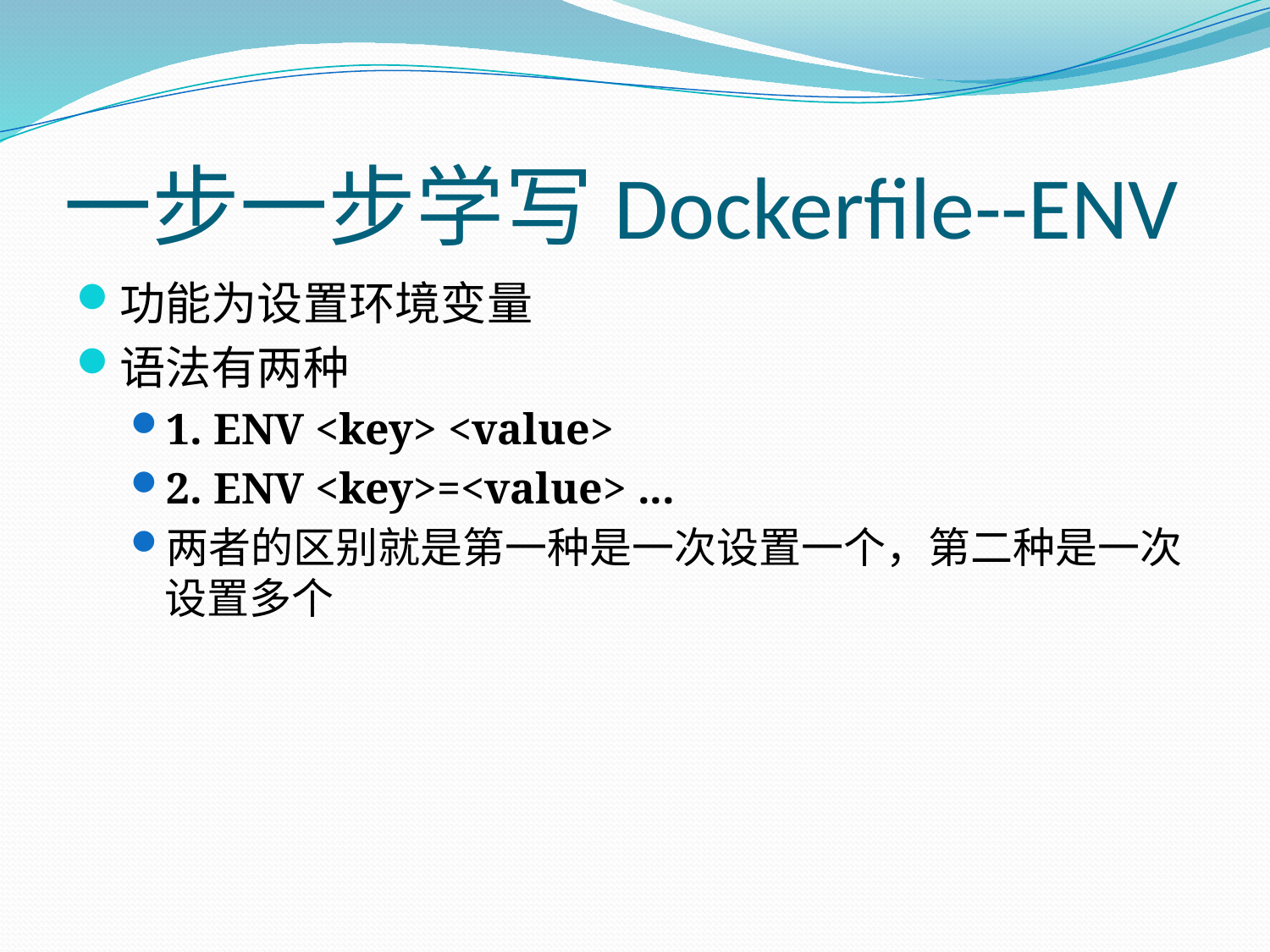

# 一步一步学写Dockerfile--ENV
功能为设置环境变量
语法有两种
1. ENV <key> <value>
2. ENV <key>=<value> ...
两者的区别就是第一种是一次设置一个，第二种是一次设置多个